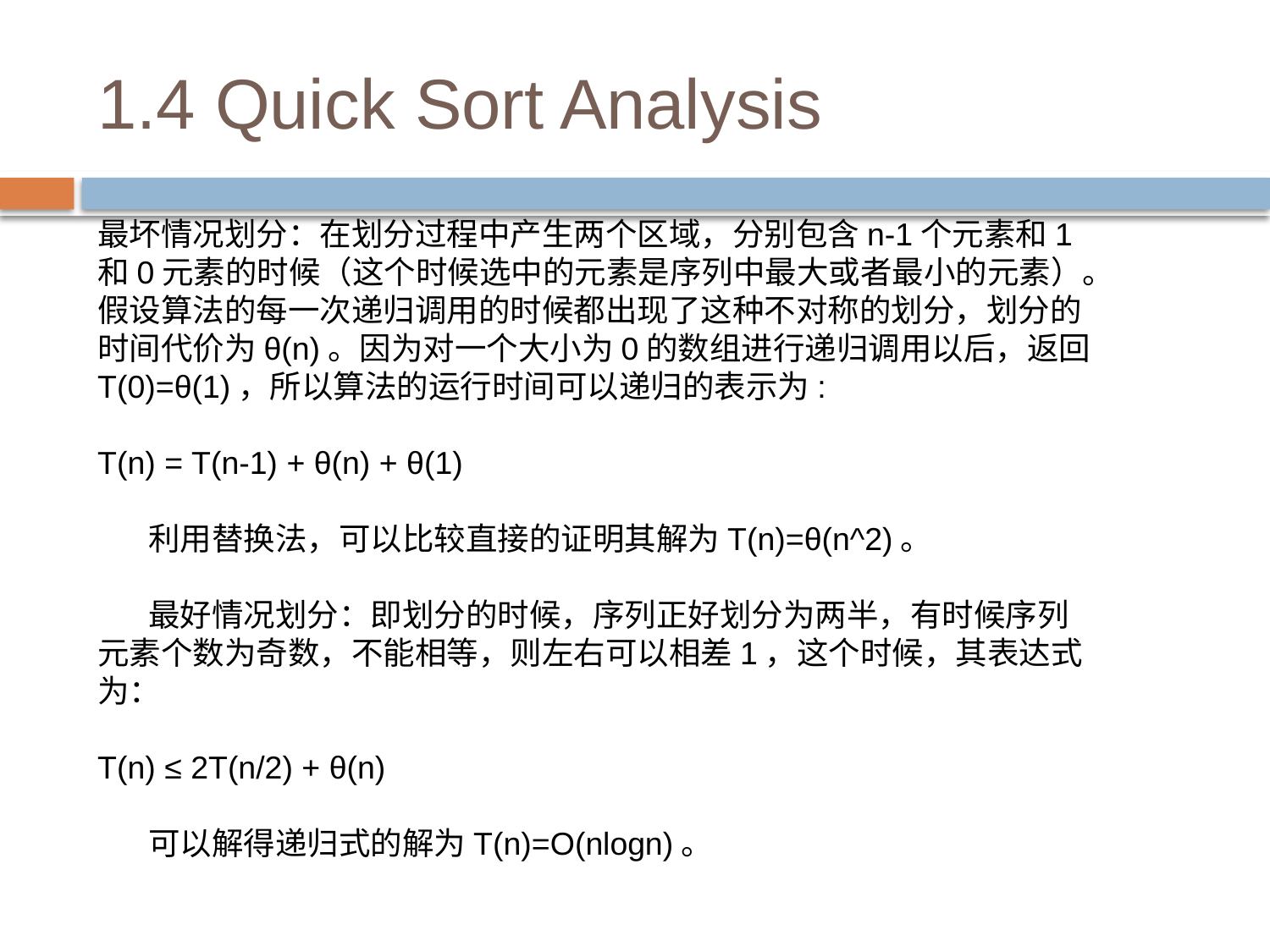

# 1.4 Quick Sort Analysis
最坏情况划分：在划分过程中产生两个区域，分别包含n-1个元素和1和0元素的时候（这个时候选中的元素是序列中最大或者最小的元素）。假设算法的每一次递归调用的时候都出现了这种不对称的划分，划分的时间代价为θ(n)。因为对一个大小为0的数组进行递归调用以后，返回T(0)=θ(1)，所以算法的运行时间可以递归的表示为:

T(n) = T(n-1) + θ(n) + θ(1)

      利用替换法，可以比较直接的证明其解为T(n)=θ(n^2)。

      最好情况划分：即划分的时候，序列正好划分为两半，有时候序列元素个数为奇数，不能相等，则左右可以相差1，这个时候，其表达式为：

T(n) ≤ 2T(n/2) + θ(n)

      可以解得递归式的解为T(n)=O(nlogn)。